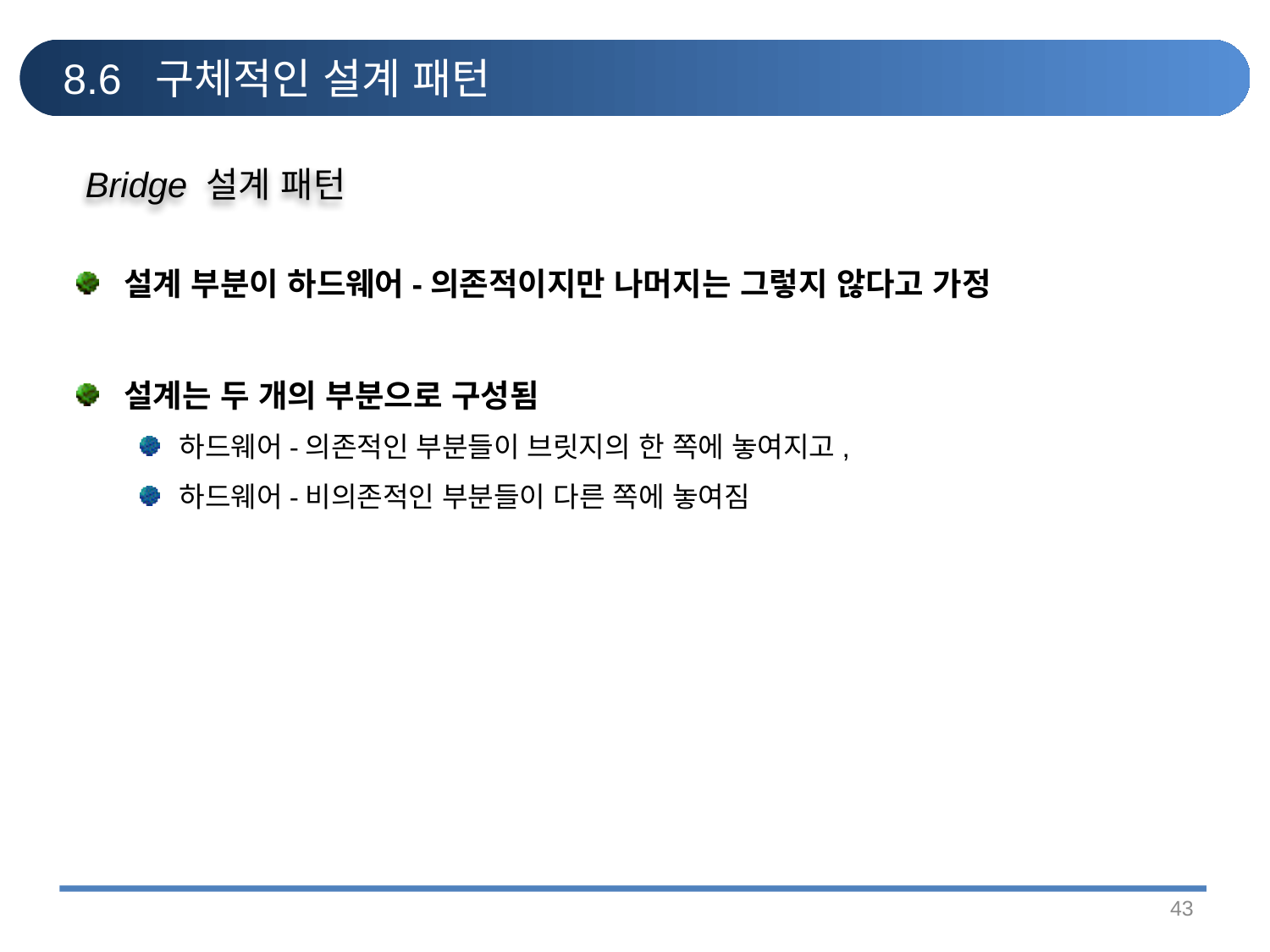

# 8.6  구체적인 설계 패턴
Bridge 설계 패턴
설계 부분이 하드웨어-의존적이지만 나머지는 그렇지 않다고 가정

설계는 두 개의 부분으로 구성됨
하드웨어-의존적인 부분들이 브릿지의 한 쪽에 놓여지고,
하드웨어-비의존적인 부분들이 다른 쪽에 놓여짐
43